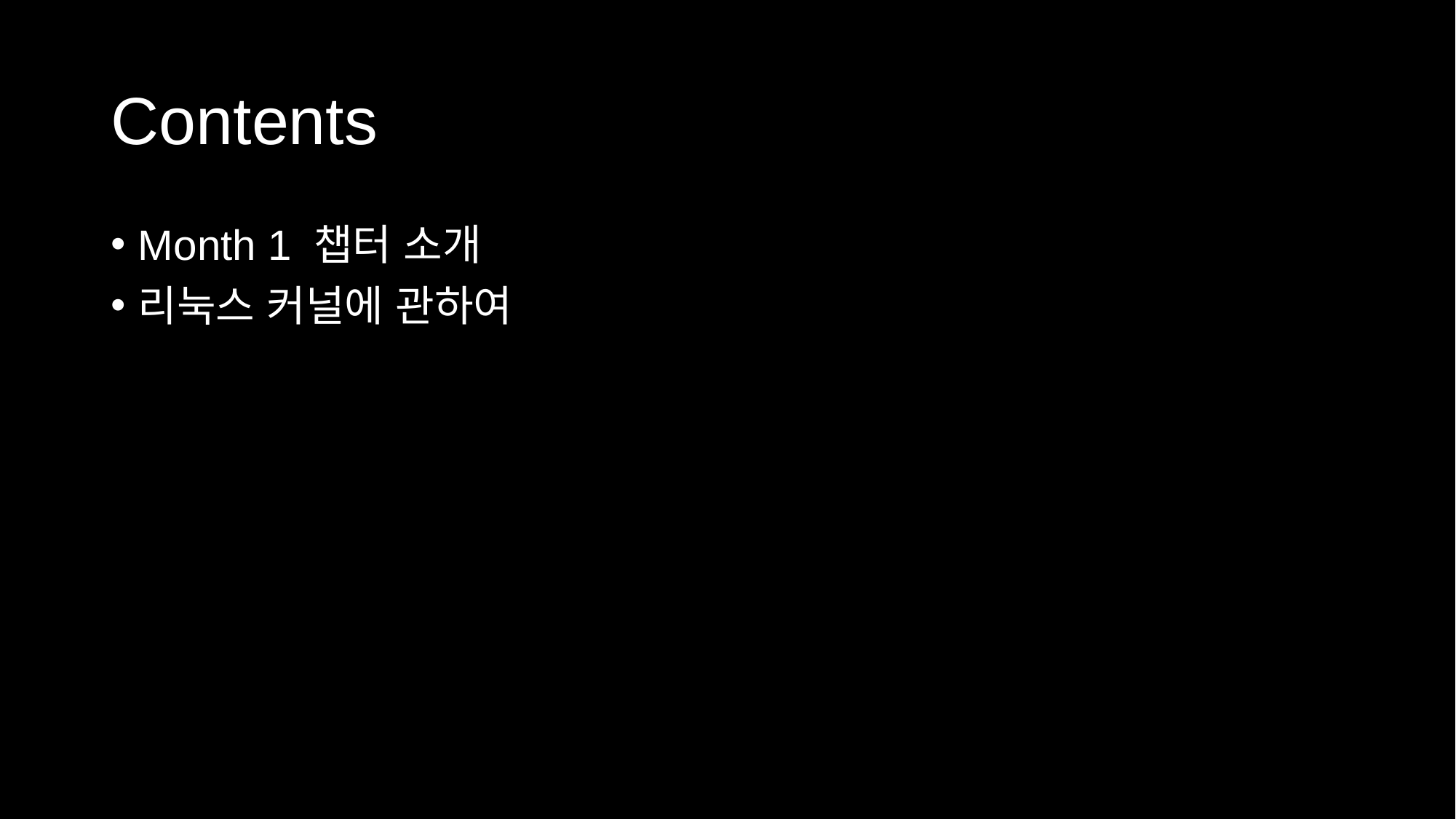

# Contents
Month 1 챕터 소개
리눅스 커널에 관하여